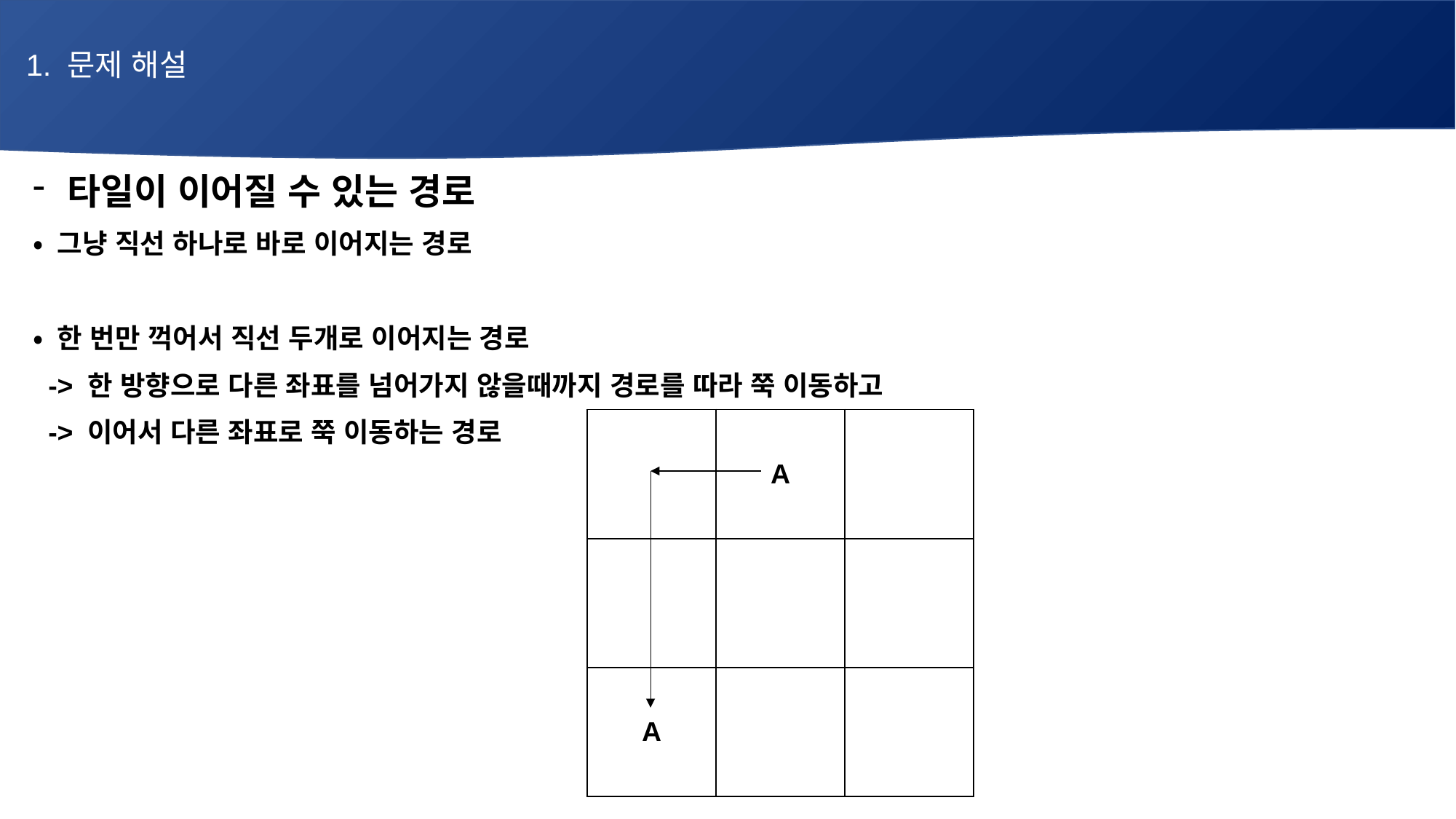

1. 문제 해설
타일이 이어질 수 있는 경로
• 그냥 직선 하나로 바로 이어지는 경로

• 한 번만 꺽어서 직선 두개로 이어지는 경로
  -> 한 방향으로 다른 좌표를 넘어가지 않을때까지 경로를 따라 쭉 이동하고
  -> 이어서 다른 좌표로 쭉 이동하는 경로

|  | A |  |
| --- | --- | --- |
|  |  |  |
| A |  |  |